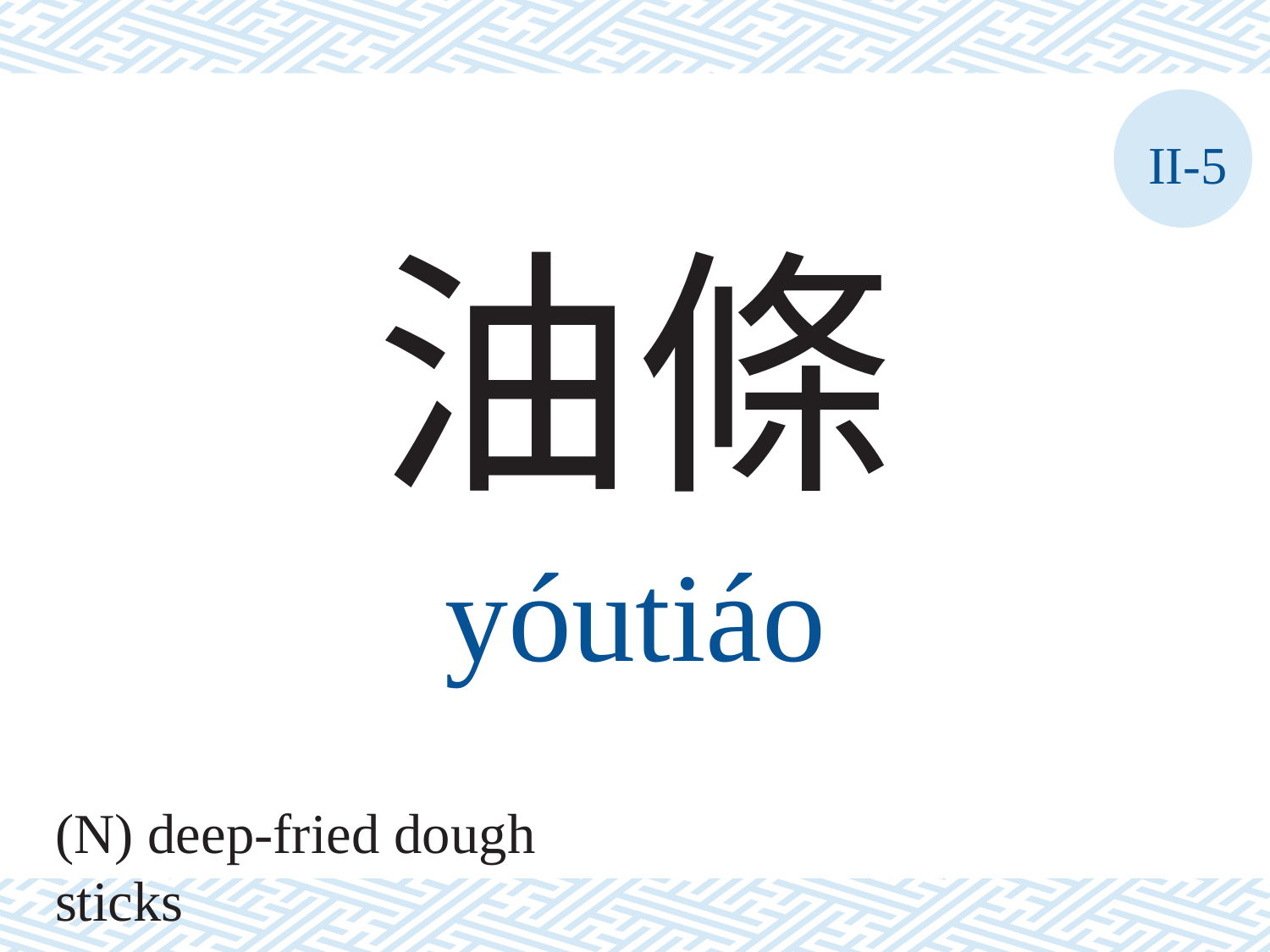

II-5
油條
yóutiáo
(N) deep-fried dough sticks